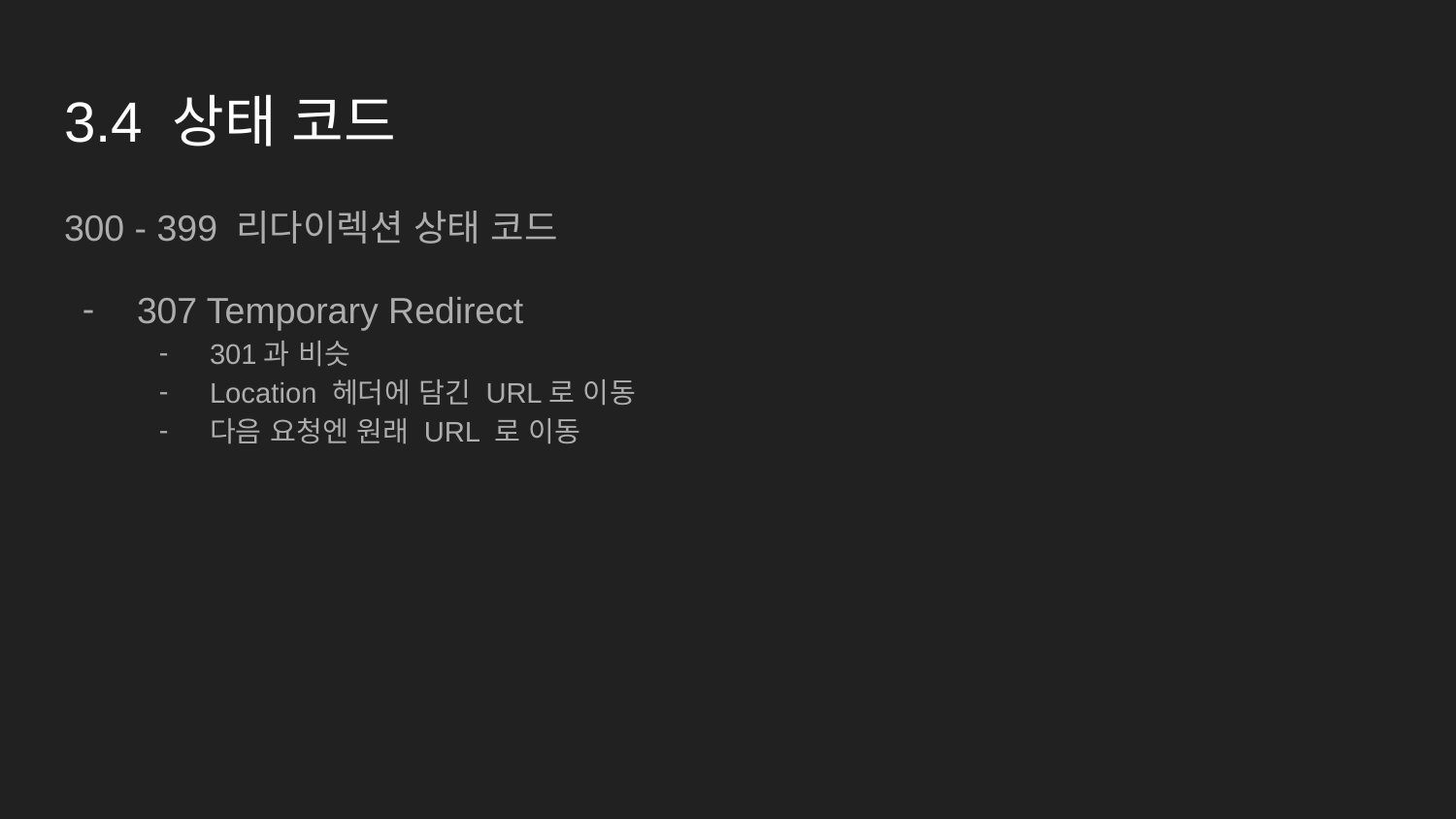

# 3.4 상태 코드
300 - 399 리다이렉션 상태 코드
307 Temporary Redirect
301과 비슷
Location 헤더에 담긴 URL로 이동
다음 요청엔 원래 URL 로 이동